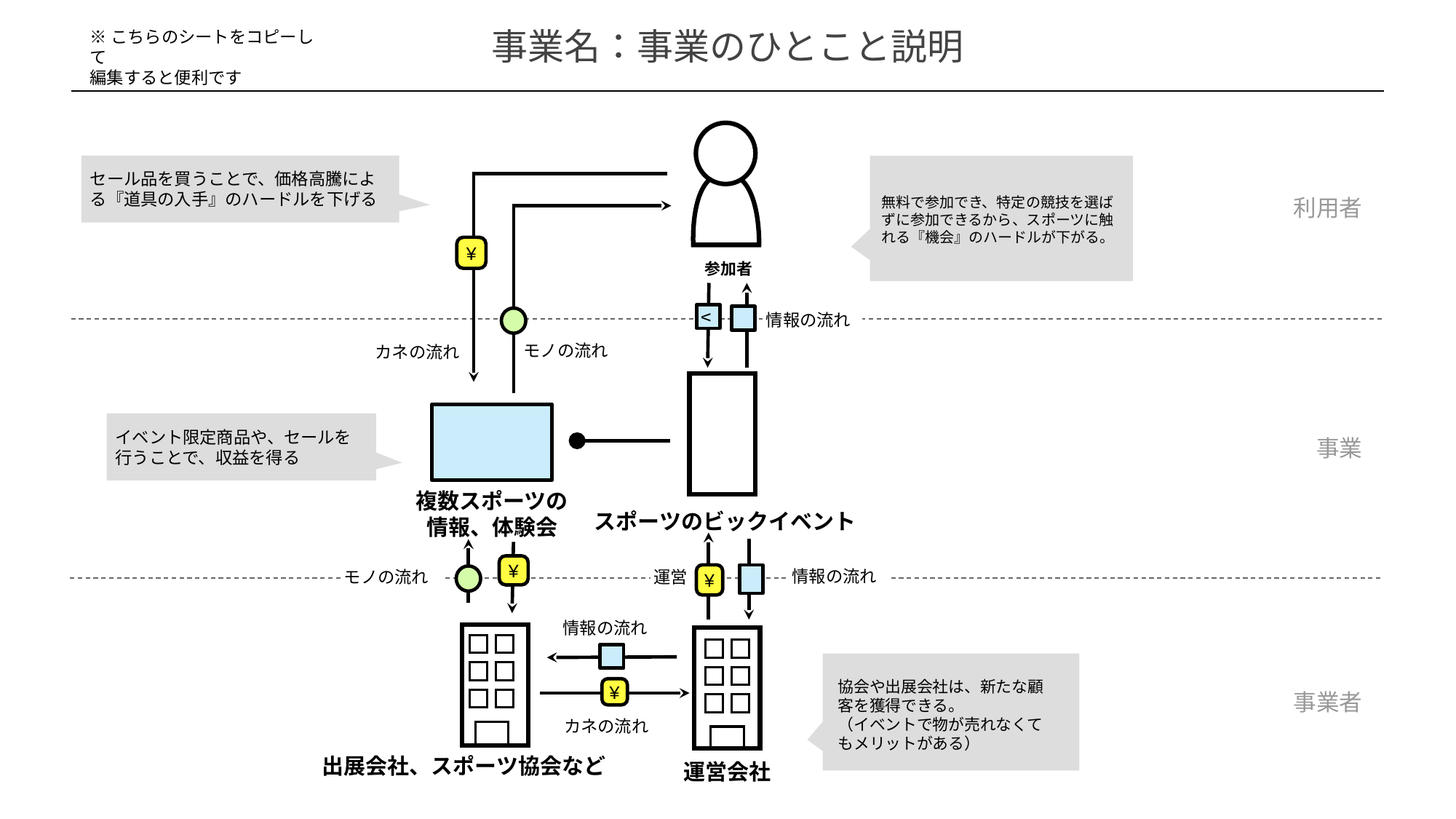

事業名：事業のひとこと説明
※こちらのシートをコピーして
編集すると便利です

図解の例
セール品を買うことで、価格高騰による『道具の入手』のハードルを下げる

無料で参加でき、特定の競技を選ばずに参加できるから、スポーツに触れる『機会』のハードルが下がる。
利用者

¥
参加者
v
情報の流れ

モノの流れ
カネの流れ

イベント限定商品や、セールを行うことで、収益を得る
事業
複数スポーツの情報、体験会
スポーツのビックイベント
¥
モノの流れ
情報の流れ
¥

運営

情報の流れ

協会や出展会社は、新たな顧客を獲得できる。
（イベントで物が売れなくてもメリットがある）
¥
事業者
カネの流れ
出展会社、スポーツ協会など
運営会社